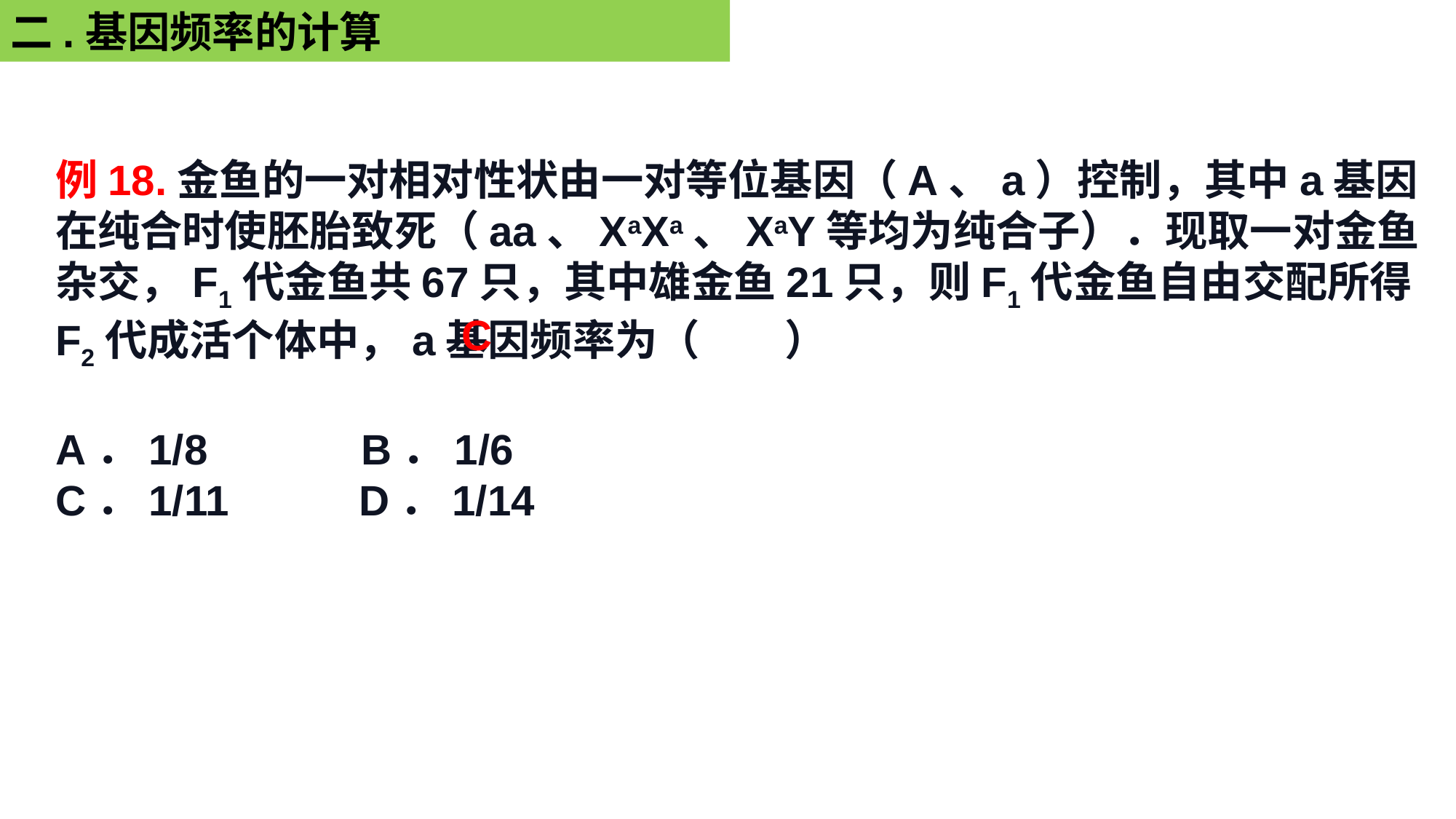

二.基因频率的计算
例18.金鱼的一对相对性状由一对等位基因（A、a）控制，其中a基因在纯合时使胚胎致死（aa、XaXa、XaY等均为纯合子）．现取一对金鱼杂交，F1代金鱼共67只，其中雄金鱼21只，则F1代金鱼自由交配所得F2代成活个体中，a基因频率为（　　）

A．1/8             B．1/6
C．1/11           D．1/14
C